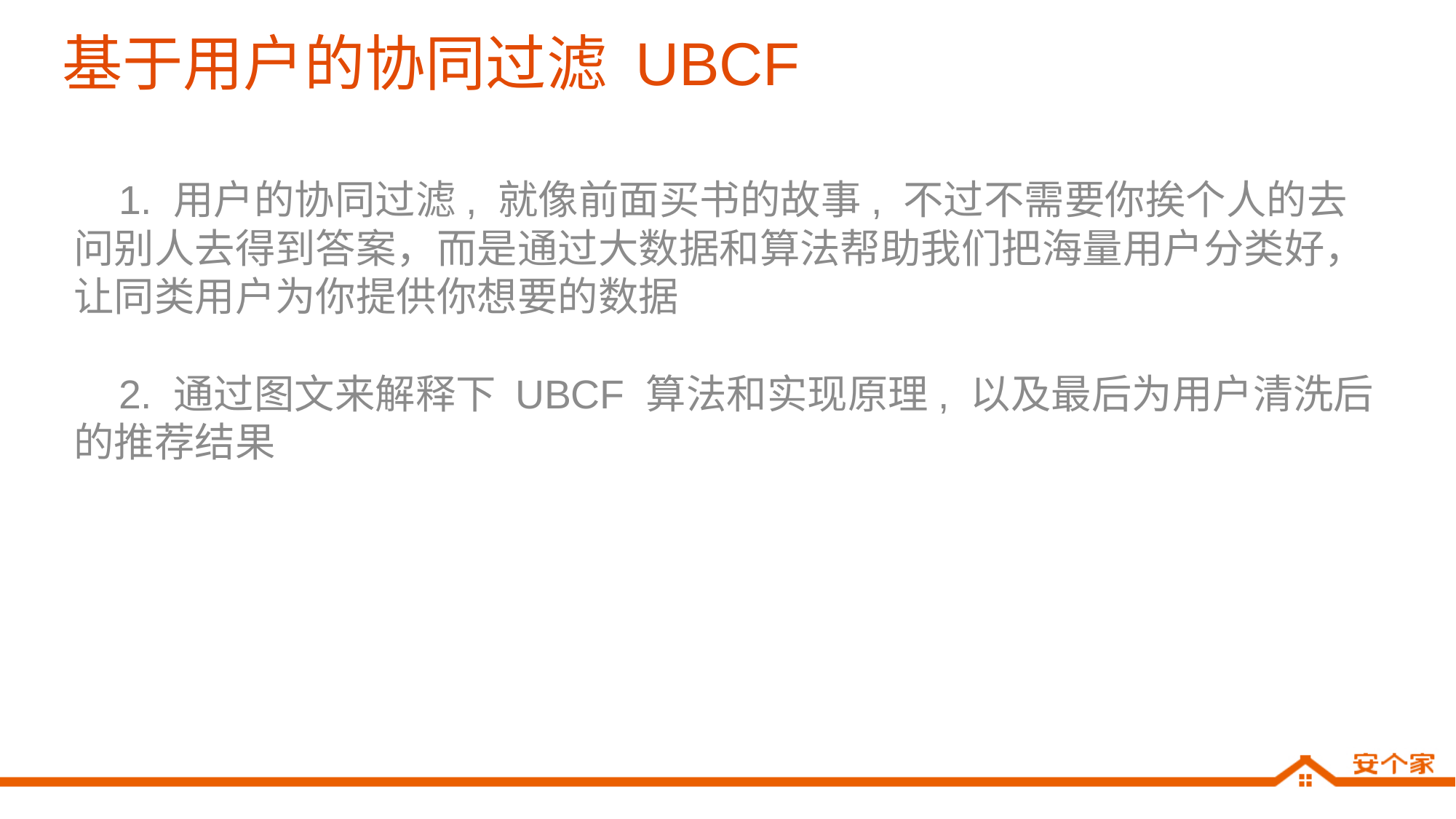

# 基于用户的协同过滤 UBCF
    1. 用户的协同过滤, 就像前面买书的故事, 不过不需要你挨个人的去问别人去得到答案，而是通过大数据和算法帮助我们把海量用户分类好，让同类用户为你提供你想要的数据

    2. 通过图文来解释下 UBCF 算法和实现原理, 以及最后为用户清洗后的推荐结果